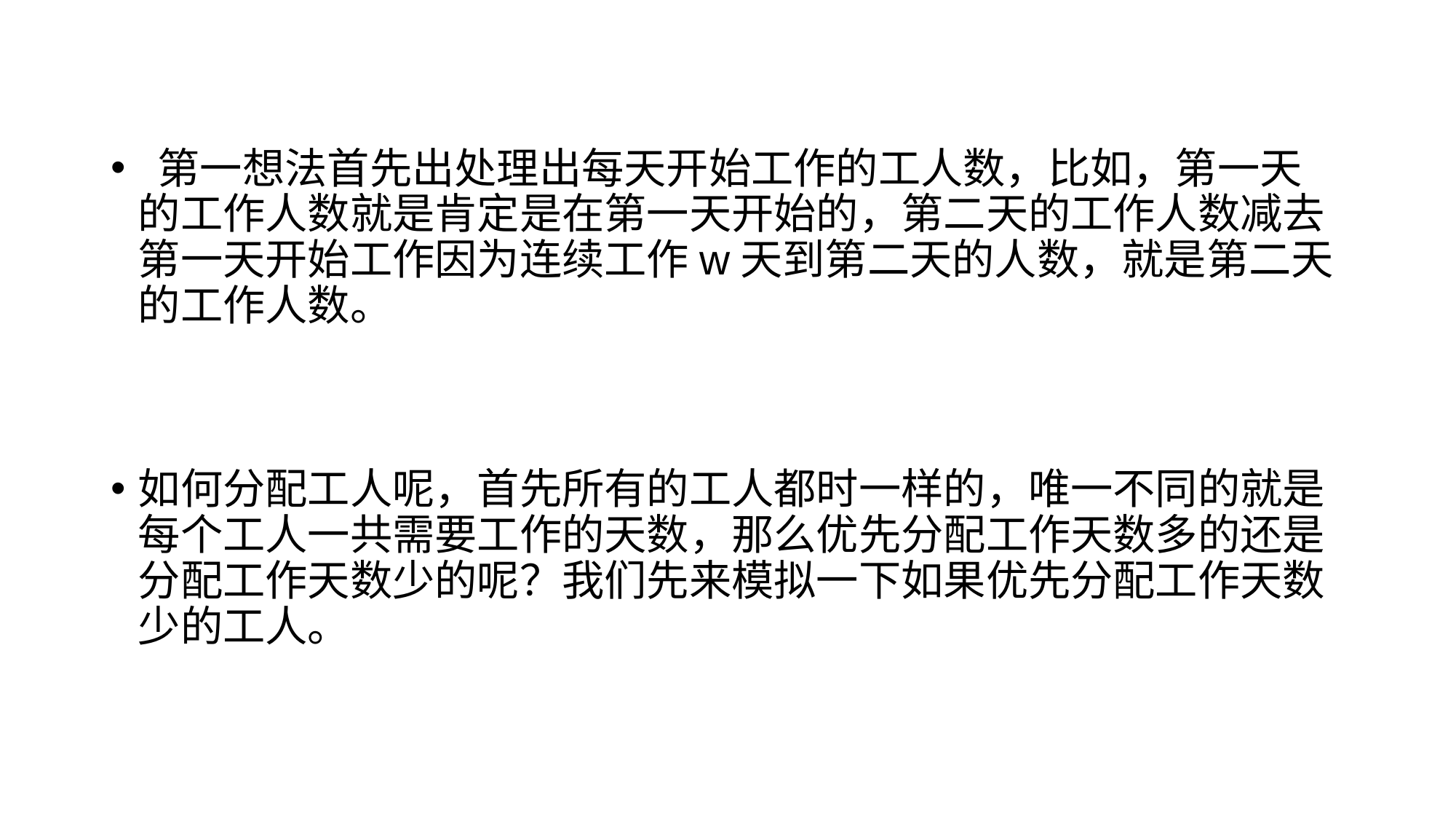

第一想法首先出处理出每天开始工作的工人数，比如，第一天的工作人数就是肯定是在第一天开始的，第二天的工作人数减去第一天开始工作因为连续工作w天到第二天的人数，就是第二天的工作人数。

如何分配工人呢，首先所有的工人都时一样的，唯一不同的就是每个工人一共需要工作的天数，那么优先分配工作天数多的还是分配工作天数少的呢？我们先来模拟一下如果优先分配工作天数少的工人。